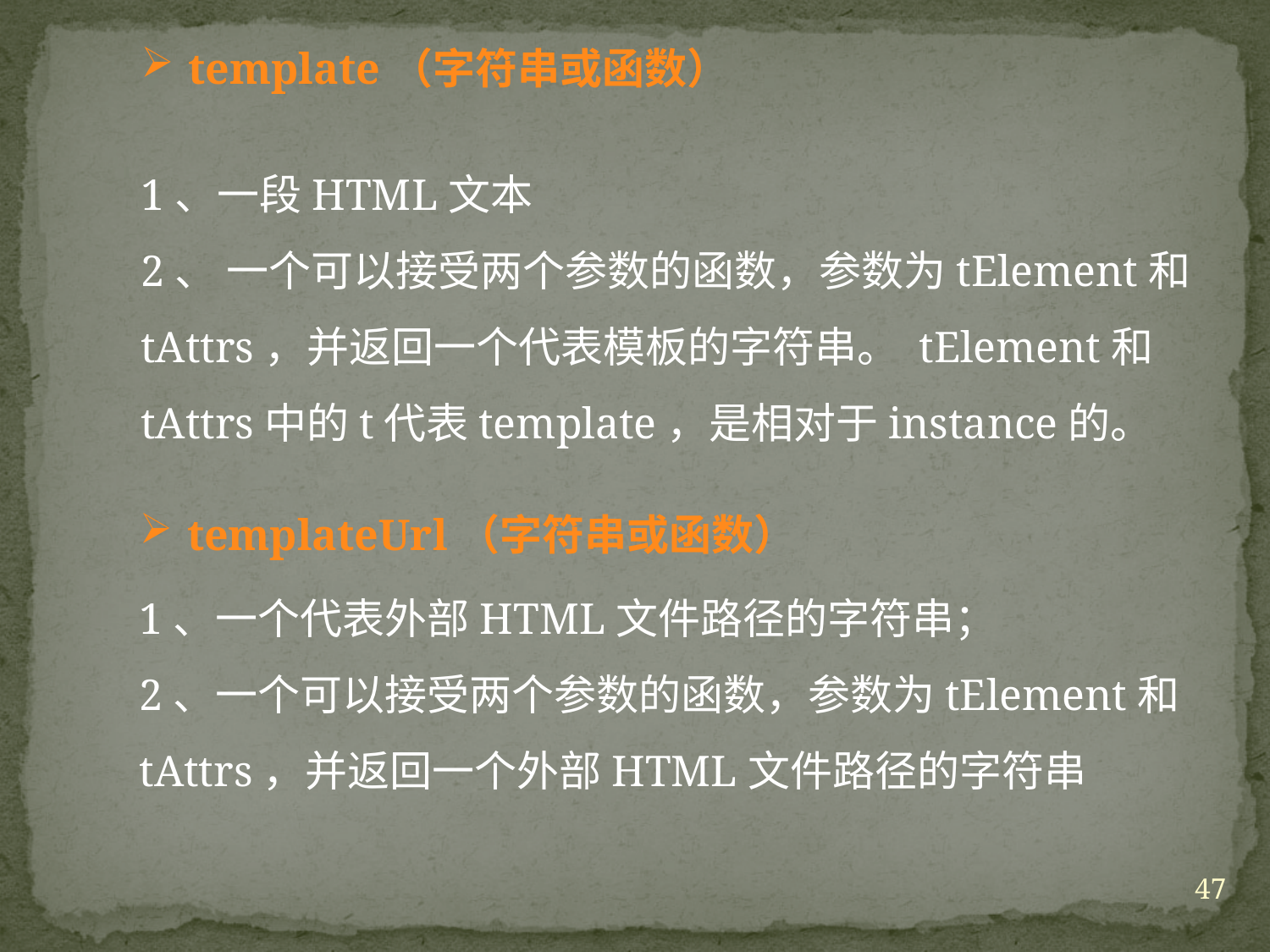

template（字符串或函数）
1、一段HTML文本
2、 一个可以接受两个参数的函数，参数为tElement和tAttrs，并返回一个代表模板的字符串。 tElement和tAttrs中的t代表template，是相对于instance的。
templateUrl（字符串或函数）
1、一个代表外部HTML文件路径的字符串；
2、一个可以接受两个参数的函数，参数为tElement和tAttrs，并返回一个外部HTML文件路径的字符串
47